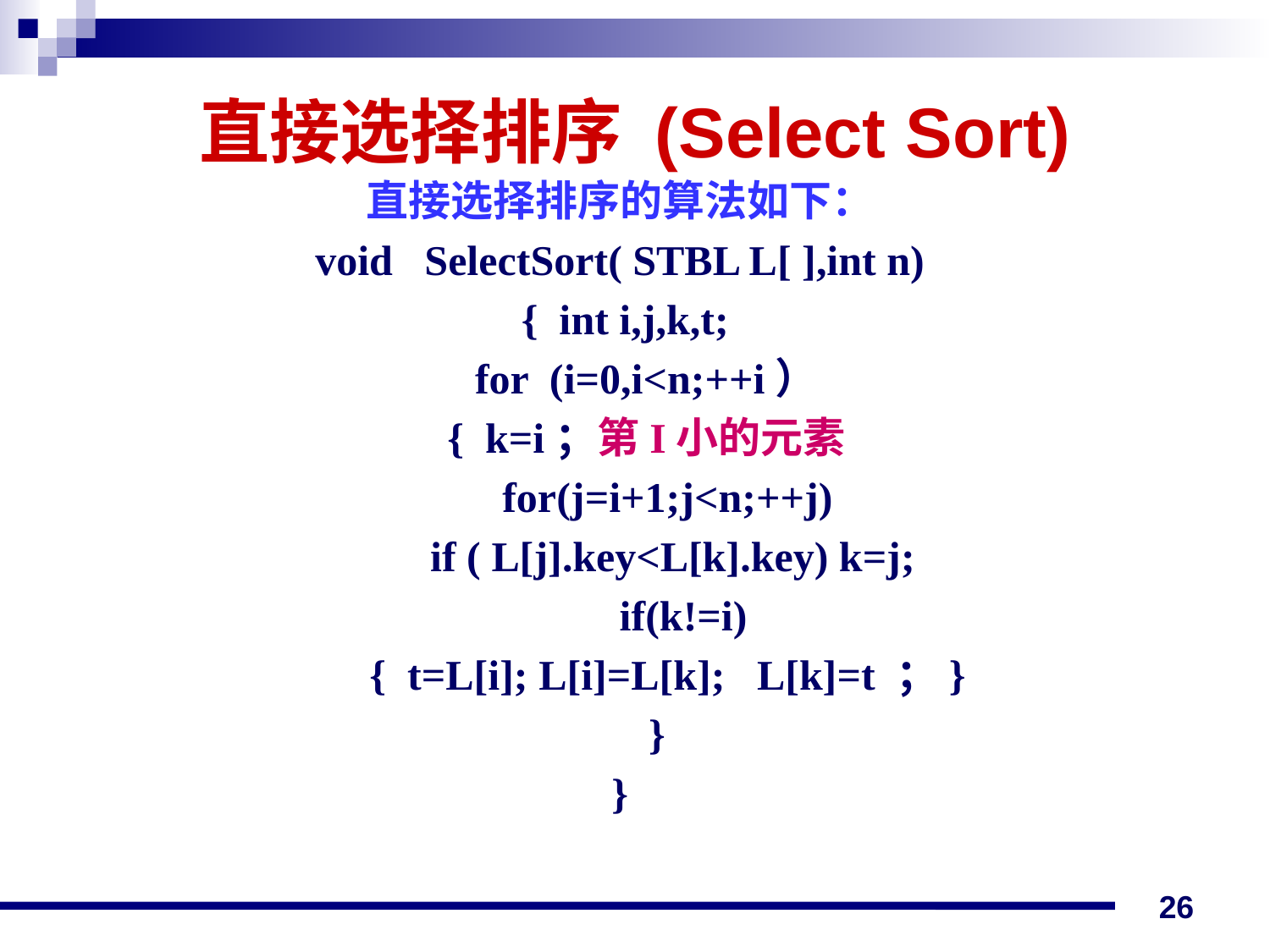

直接选择排序 (Select Sort)
直接选择排序的算法如下：
void   SelectSort( STBL L[ ],int n)
 {  int i,j,k,t;
     for  (i=0,i<n;++i）
     {  k=i；第I小的元素
         for(j=i+1;j<n;++j)
           if ( L[j].key<L[k].key) k=j;
            if(k!=i)
         {  t=L[i]; L[i]=L[k];   L[k]=t ；}
        }
}

26